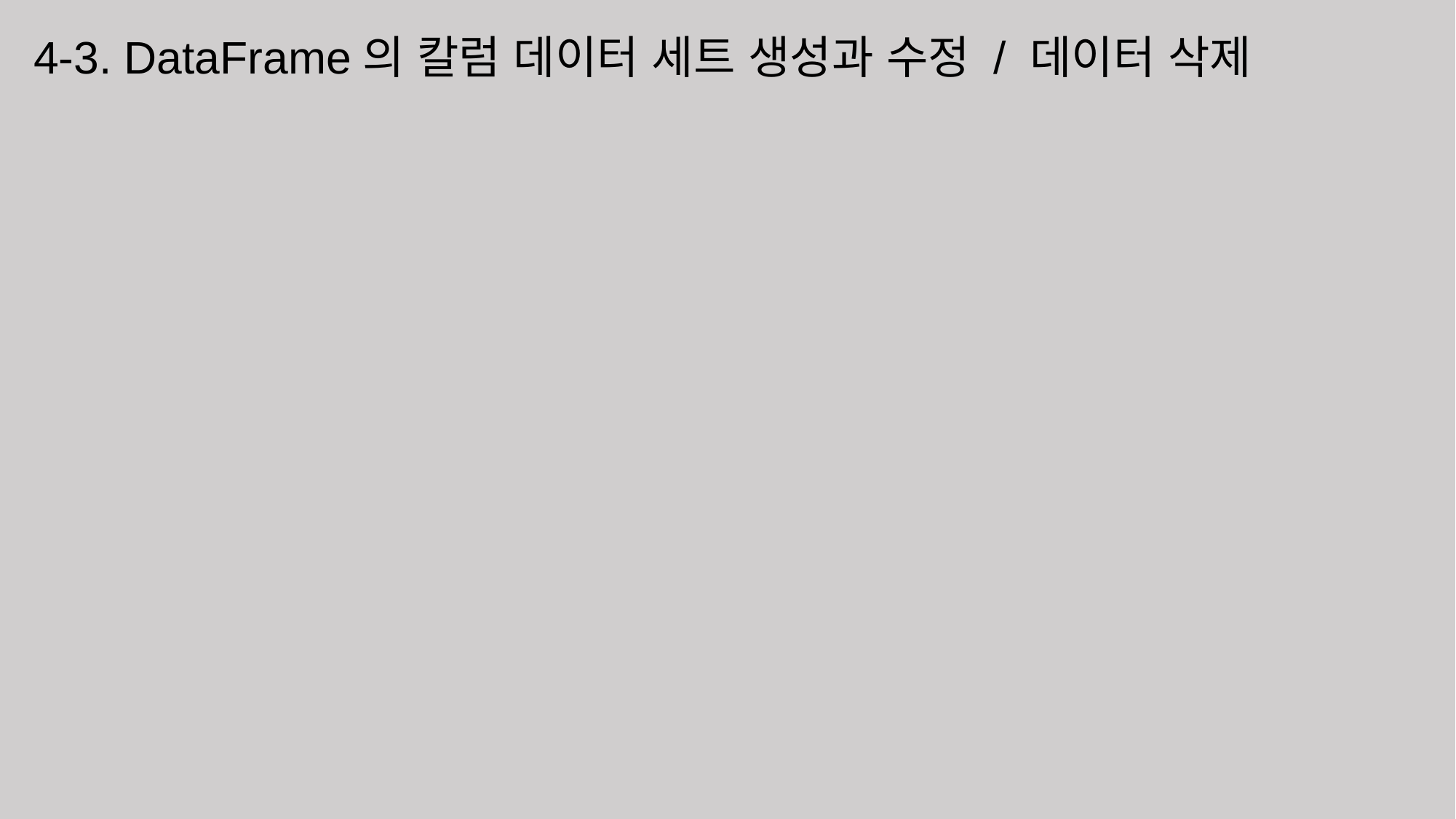

# 4-3. DataFrame의 칼럼 데이터 세트 생성과 수정 / 데이터 삭제